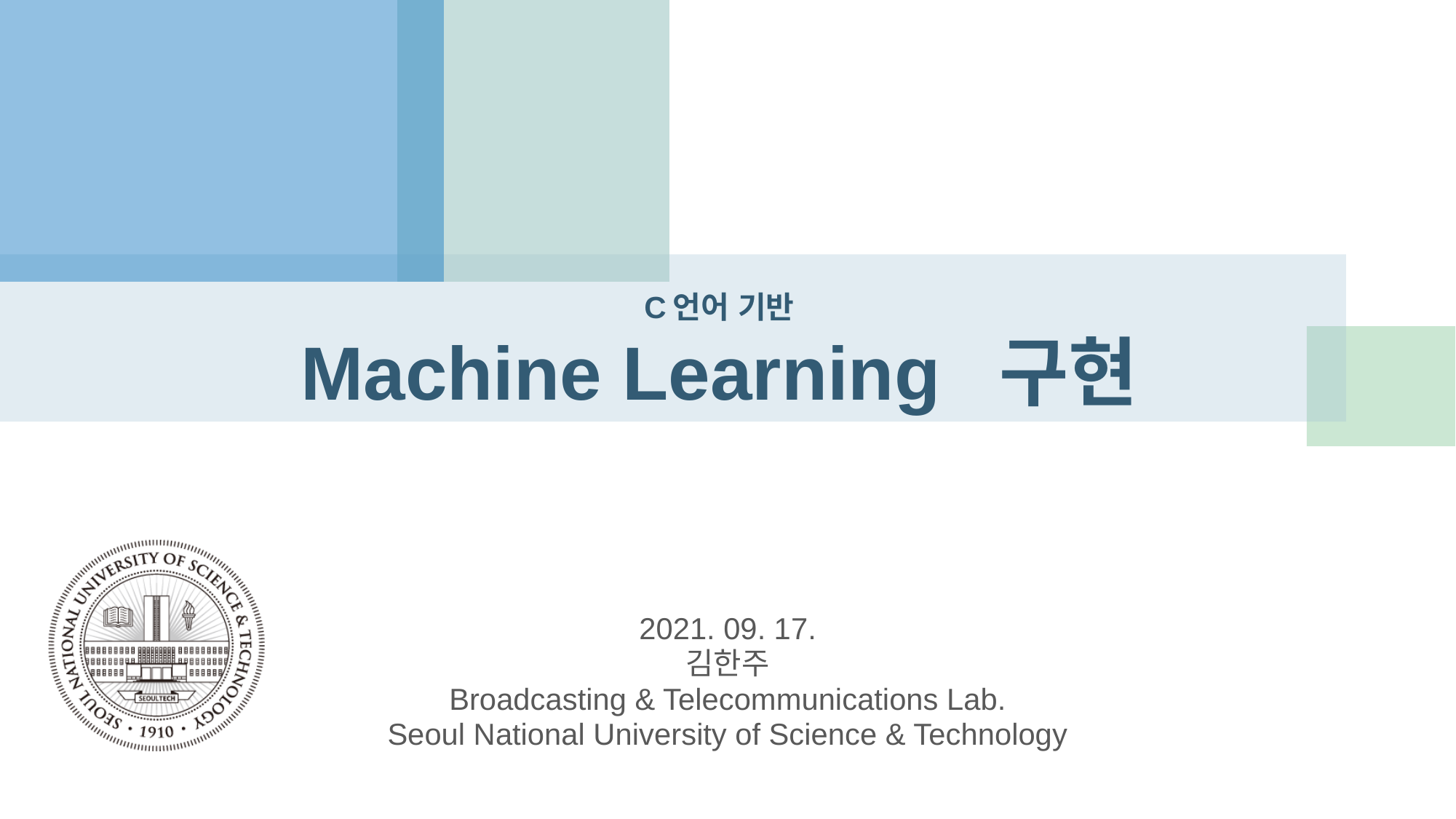

# C언어 기반 Machine Learning  구현
2021. 09. 17.
김한주
Broadcasting & Telecommunications Lab.
Seoul National University of Science & Technology